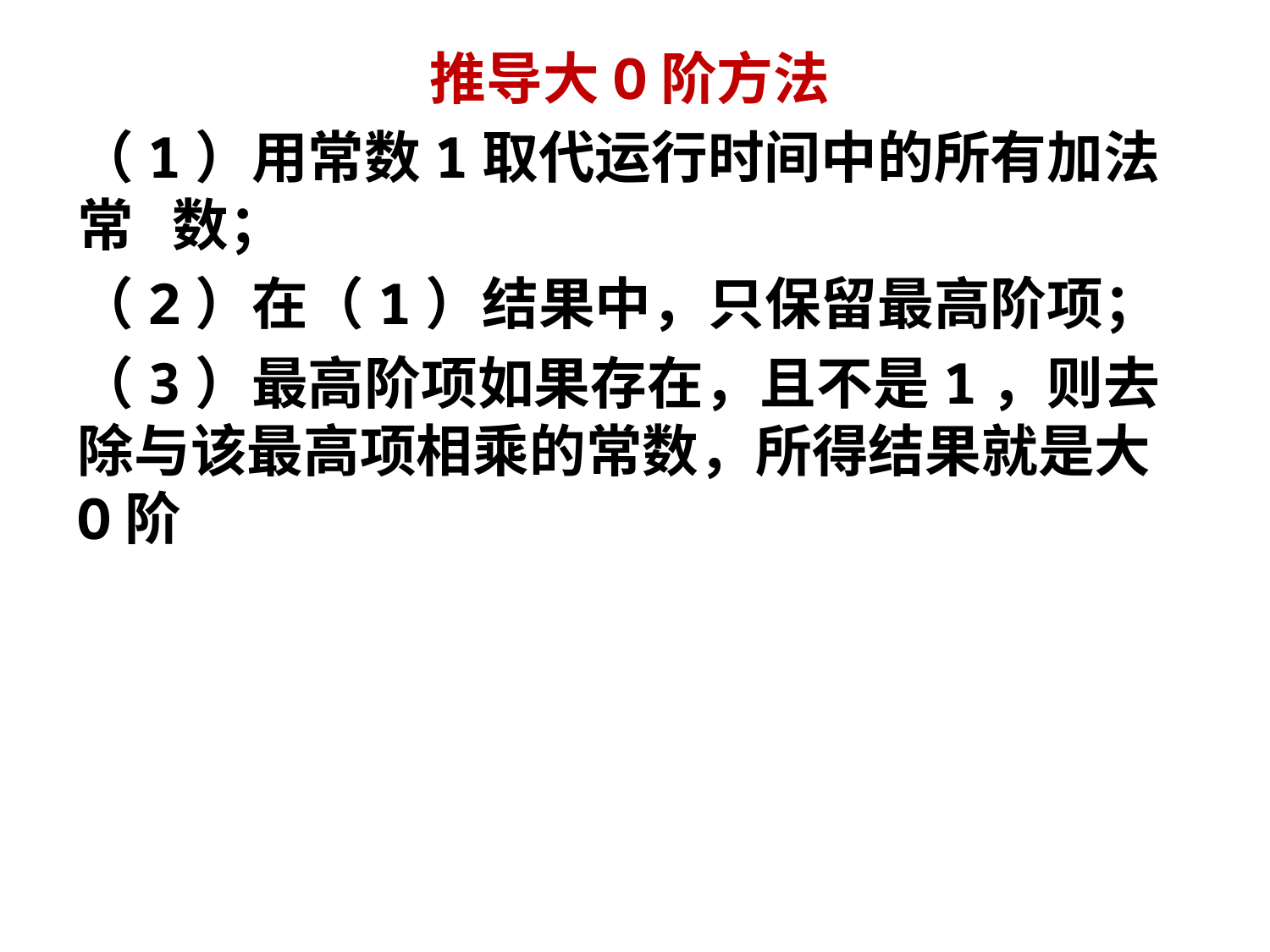

推导大O阶方法
（1）用常数1取代运行时间中的所有加法常   数；
（2）在（1）结果中，只保留最高阶项；
（3）最高阶项如果存在，且不是1，则去除与该最高项相乘的常数，所得结果就是大O阶